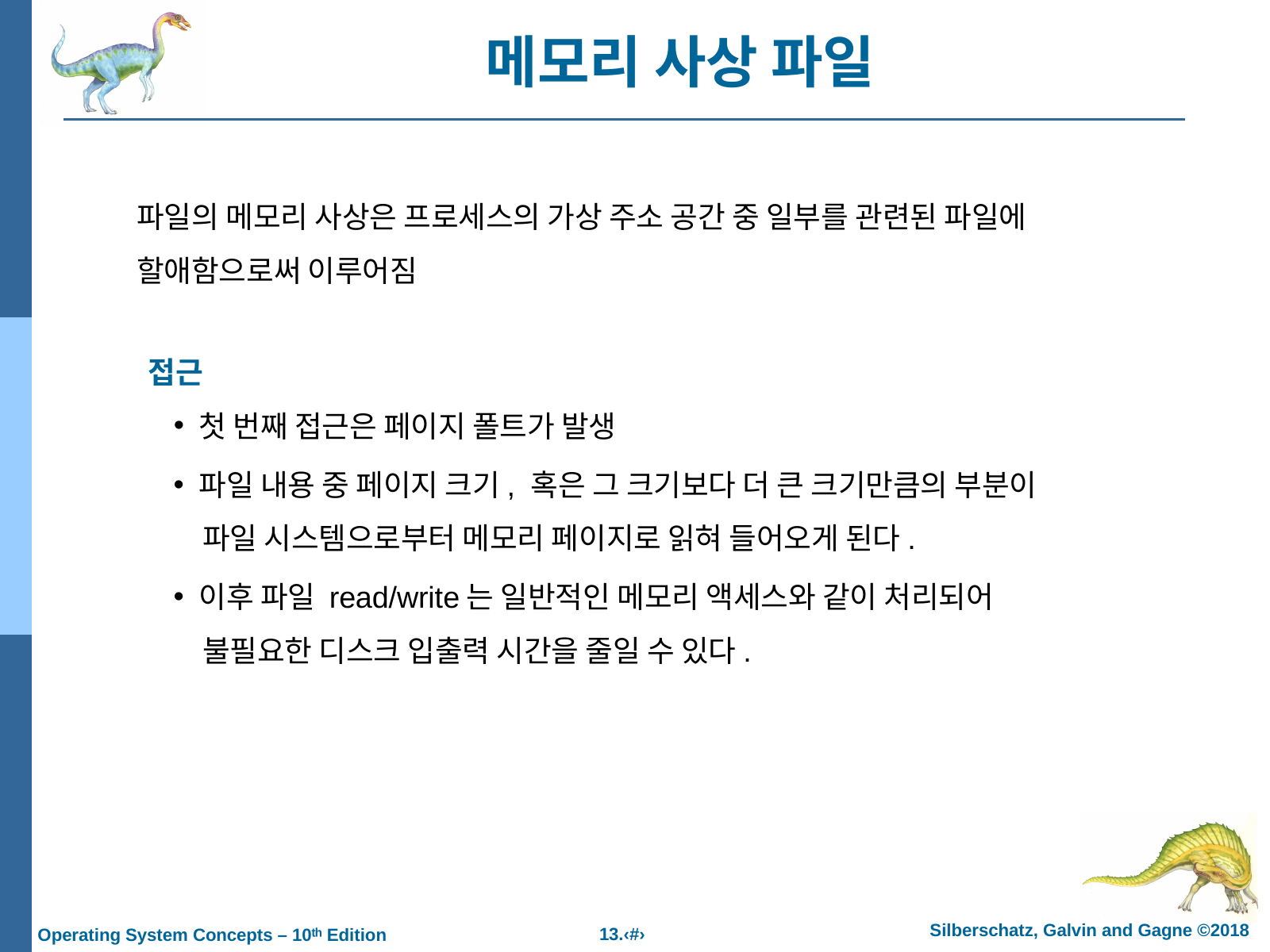

메모리 사상 파일

파일의 메모리 사상은 프로세스의 가상 주소 공간 중 일부를 관련된 파일에
할애함으로써 이루어짐

접근
첫 번째 접근은 페이지 폴트가 발생
파일 내용 중 페이지 크기, 혹은 그 크기보다 더 큰 크기만큼의 부분이
       파일 시스템으로부터 메모리 페이지로 읽혀 들어오게 된다.
이후 파일 read/write는 일반적인 메모리 액세스와 같이 처리되어
       불필요한 디스크 입출력 시간을 줄일 수 있다.

Silberschatz, Galvin and Gagne ©2018
13.‹#›
Operating System Concepts – 10ᵗʰ Edition